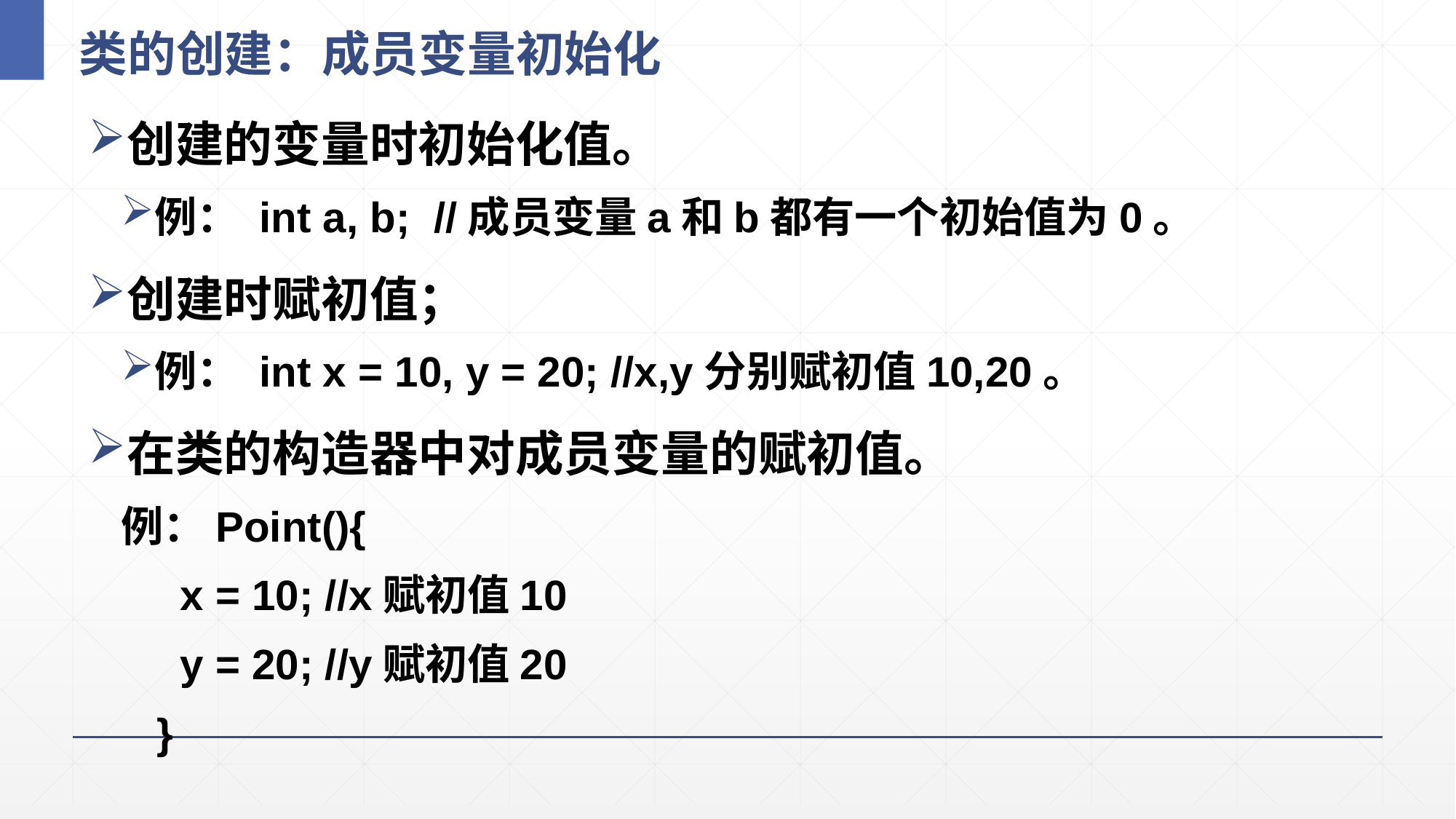

# 类的创建：成员变量初始化
创建的变量时初始化值。
例： int a, b;  //成员变量a和b都有一个初始值为0。
创建时赋初值；
例： int x = 10, y = 20; //x,y分别赋初值10,20。
在类的构造器中对成员变量的赋初值。
例：Point(){
     x = 10; //x赋初值10
     y = 20; //y赋初值20
   }